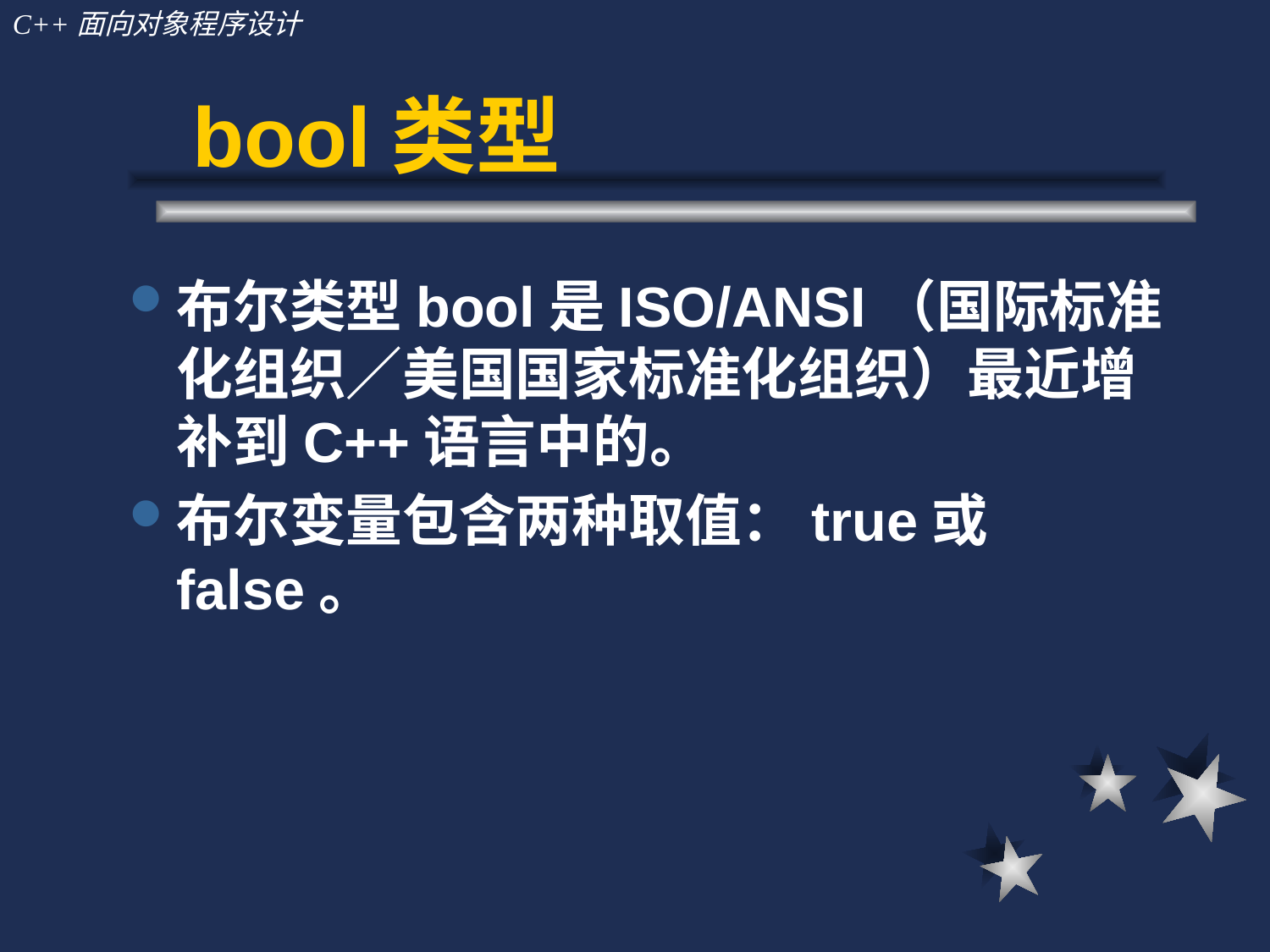

# bool类型
布尔类型bool是ISO/ANSI（国际标准化组织／美国国家标准化组织）最近增补到C++语言中的。
布尔变量包含两种取值：true或false。
36